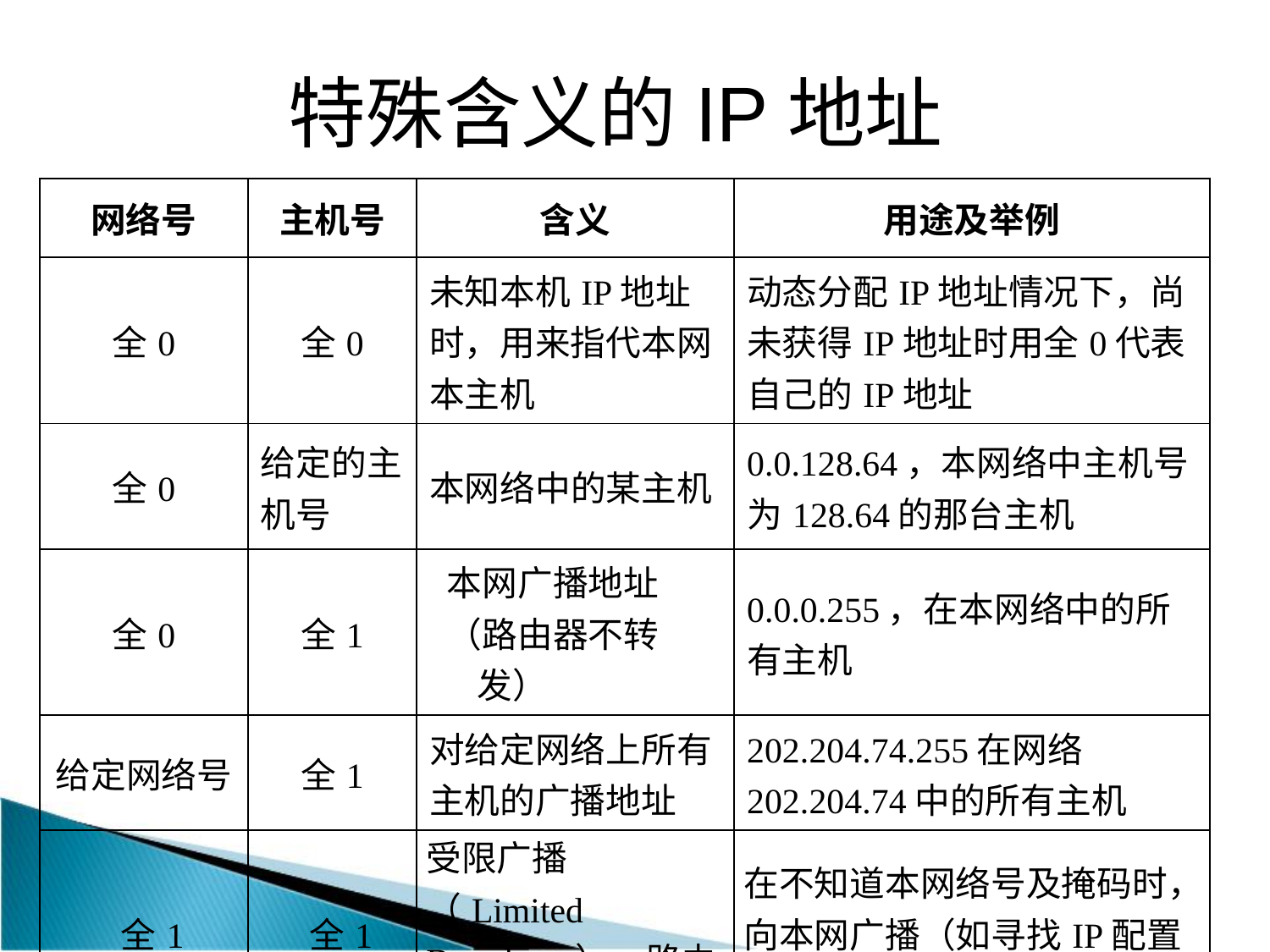

# 特殊含义的IP地址
| 网络号 | 主机号 | 含义 | 用途及举例 |
| --- | --- | --- | --- |
| 全0 | 全0 | 未知本机IP地址时，用来指代本网本主机 | 动态分配IP地址情况下，尚未获得IP地址时用全0代表自己的IP地址 |
| 全0 | 给定的主机号 | 本网络中的某主机 | 0.0.128.64，本网络中主机号为128.64的那台主机 |
| 全0 | 全1 | 本网广播地址 （路由器不转发） | 0.0.0.255，在本网络中的所有主机 |
| 给定网络号 | 全1 | 对给定网络上所有主机的广播地址 | 202.204.74.255在网络202.204.74中的所有主机 |
| 全1 | 全1 | 受限广播（Limited Broadcast），路由器不转发 | 在不知道本网络号及掩码时，向本网广播（如寻找IP配置服务）。 |